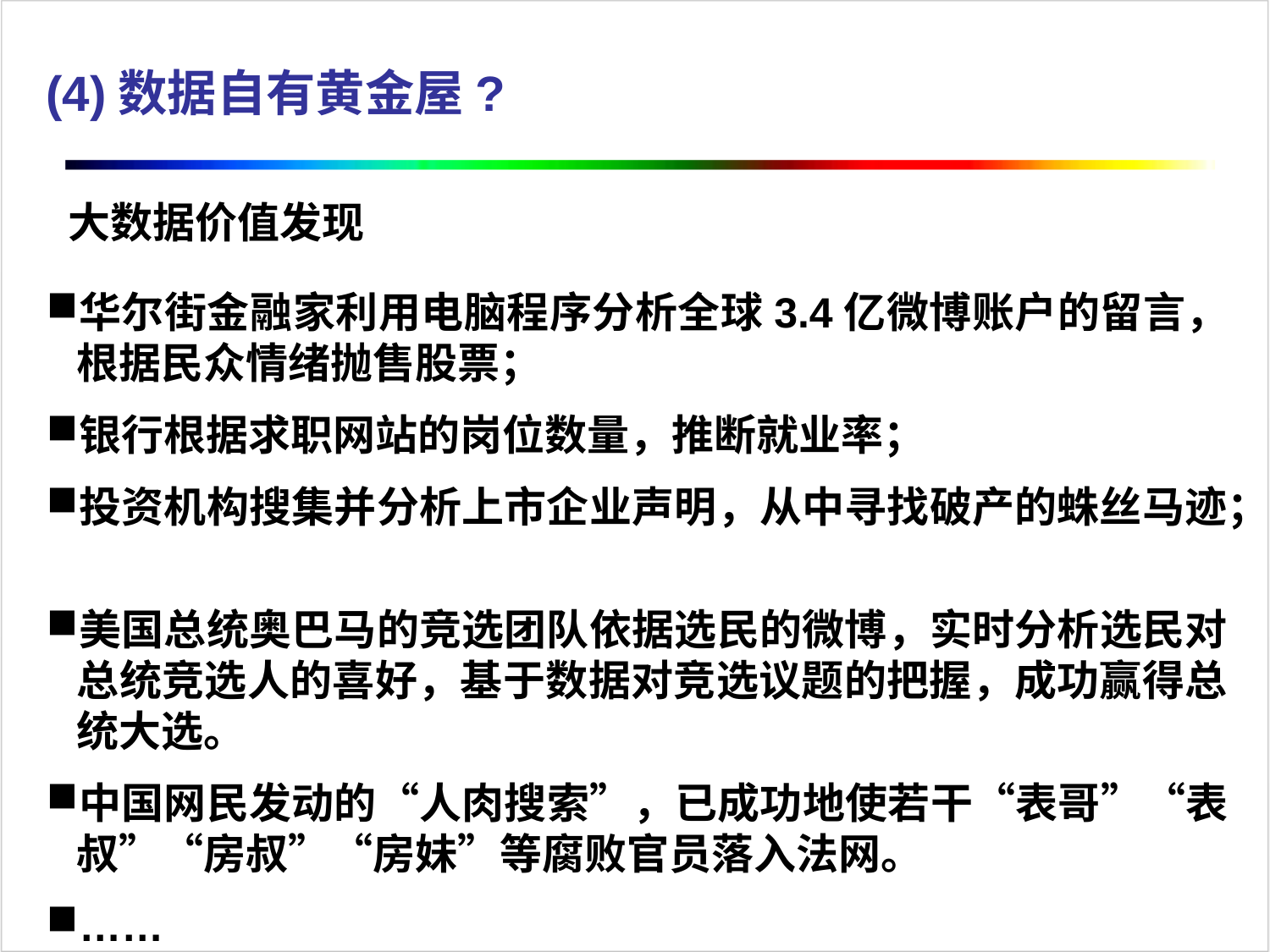

(4)数据自有黄金屋?
大数据价值发现
华尔街金融家利用电脑程序分析全球3.4亿微博账户的留言，根据民众情绪抛售股票；
银行根据求职网站的岗位数量，推断就业率；
投资机构搜集并分析上市企业声明，从中寻找破产的蛛丝马迹；
美国总统奥巴马的竞选团队依据选民的微博，实时分析选民对总统竞选人的喜好，基于数据对竞选议题的把握，成功赢得总统大选。
中国网民发动的“人肉搜索”，已成功地使若干“表哥”“表叔”“房叔”“房妹”等腐败官员落入法网。
……